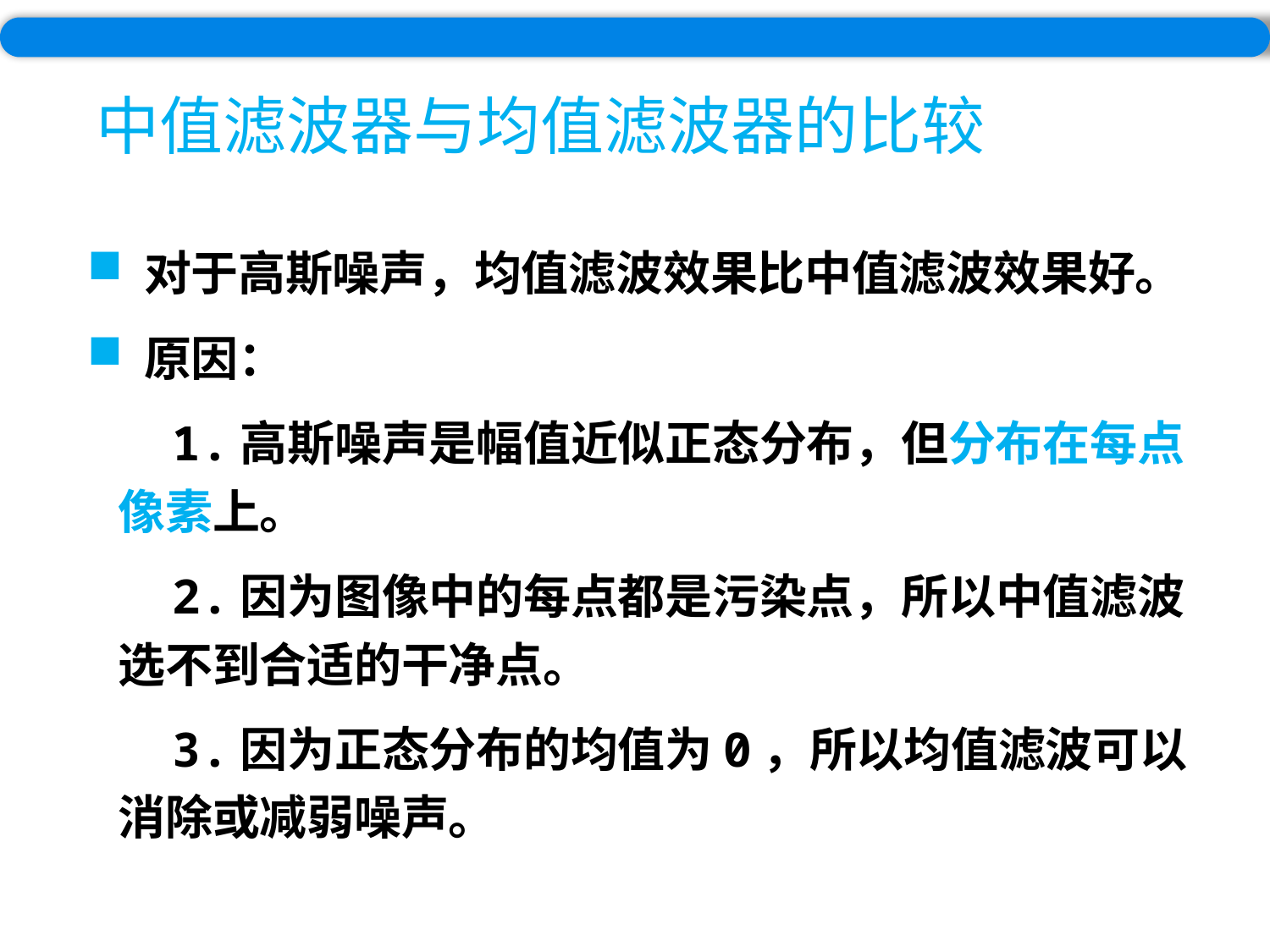

# 中值滤波器与均值滤波器的比较
 对于高斯噪声，均值滤波效果比中值滤波效果好。
 原因：
   1.高斯噪声是幅值近似正态分布，但分布在每点像素上。
   2.因为图像中的每点都是污染点，所以中值滤波选不到合适的干净点。
   3.因为正态分布的均值为0，所以均值滤波可以消除或减弱噪声。